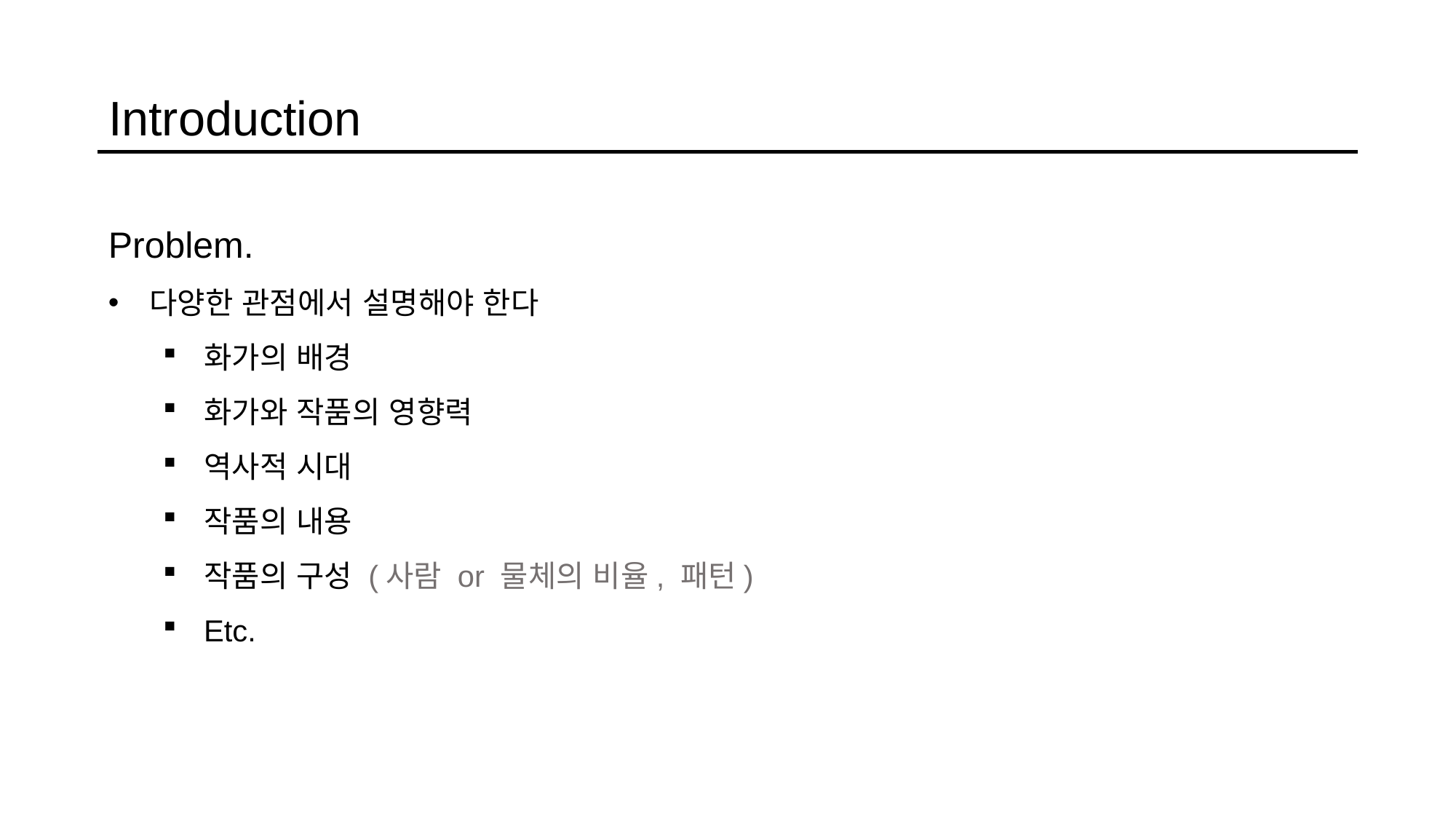

Introduction
Problem.
다양한 관점에서 설명해야 한다
화가의 배경
화가와 작품의 영향력
역사적 시대
작품의 내용
작품의 구성 (사람 or 물체의 비율, 패턴)
Etc.